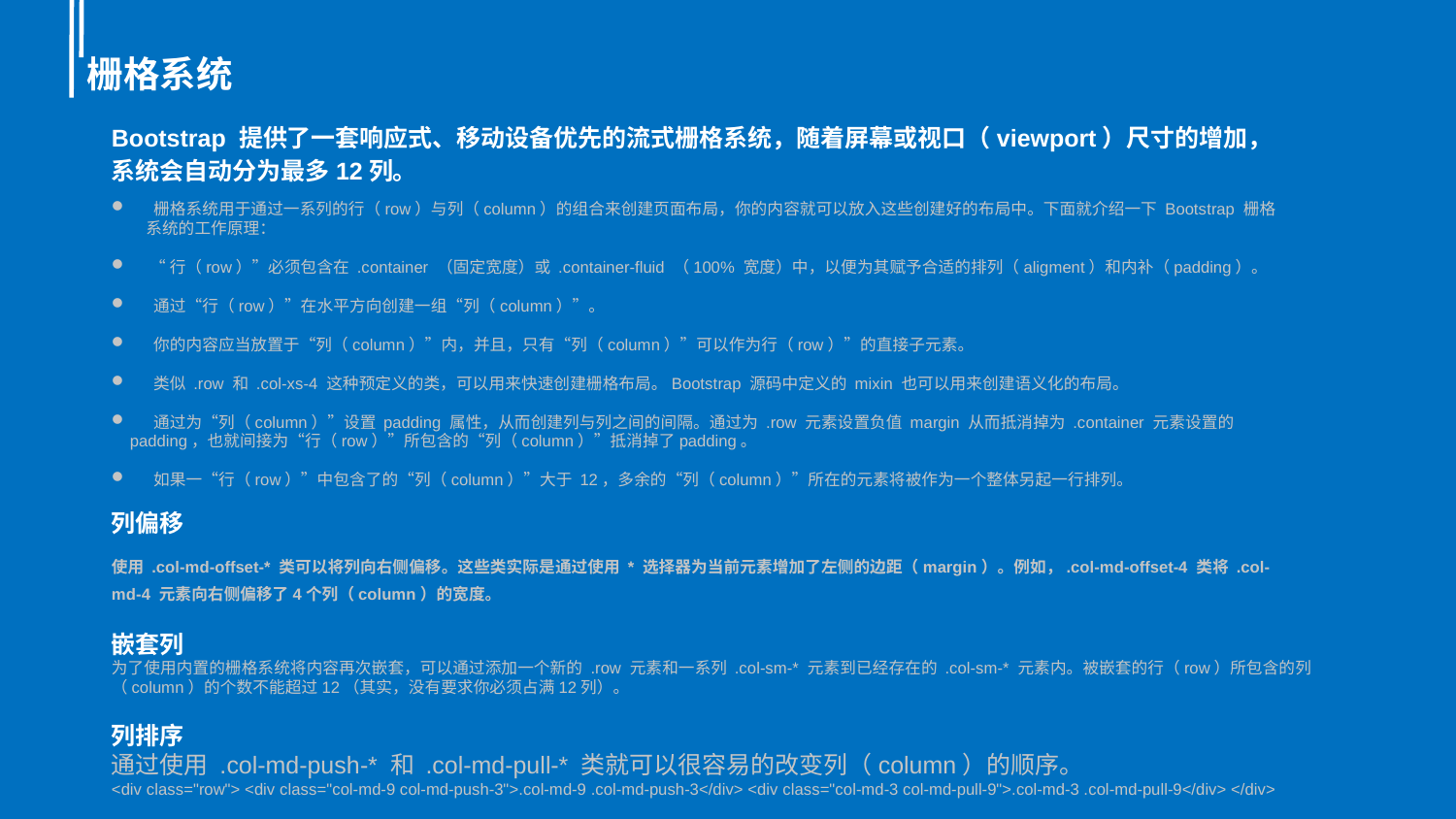

栅格系统
Bootstrap 提供了一套响应式、移动设备优先的流式栅格系统，随着屏幕或视口（viewport）尺寸的增加，系统会自动分为最多12列。

 栅格系统用于通过一系列的行（row）与列（column）的组合来创建页面布局，你的内容就可以放入这些创建好的布局中。下面就介绍一下 Bootstrap 栅格系统的工作原理：

 “行（row）”必须包含在 .container （固定宽度）或 .container-fluid （100% 宽度）中，以便为其赋予合适的排列（aligment）和内补（padding）。

 通过“行（row）”在水平方向创建一组“列（column）”。

 你的内容应当放置于“列（column）”内，并且，只有“列（column）”可以作为行（row）”的直接子元素。

 类似 .row 和 .col-xs-4 这种预定义的类，可以用来快速创建栅格布局。Bootstrap 源码中定义的 mixin 也可以用来创建语义化的布局。

 通过为“列（column）”设置 padding 属性，从而创建列与列之间的间隔。通过为 .row 元素设置负值 margin 从而抵消掉为 .container 元素设置的
    padding，也就间接为“行（row）”所包含的“列（column）”抵消掉了padding。

 如果一“行（row）”中包含了的“列（column）”大于 12，多余的“列（column）”所在的元素将被作为一个整体另起一行排列。

列偏移

使用 .col-md-offset-* 类可以将列向右侧偏移。这些类实际是通过使用 * 选择器为当前元素增加了左侧的边距（margin）。例如，.col-md-offset-4 类将 .col-md-4 元素向右侧偏移了4个列（column）的宽度。
嵌套列
为了使用内置的栅格系统将内容再次嵌套，可以通过添加一个新的 .row 元素和一系列 .col-sm-* 元素到已经存在的 .col-sm-* 元素内。被嵌套的行（row）所包含的列（column）的个数不能超过12（其实，没有要求你必须占满12列）。

列排序
通过使用 .col-md-push-* 和 .col-md-pull-* 类就可以很容易的改变列（column）的顺序。
<div class="row"> <div class="col-md-9 col-md-push-3">.col-md-9 .col-md-push-3</div> <div class="col-md-3 col-md-pull-9">.col-md-3 .col-md-pull-9</div> </div>